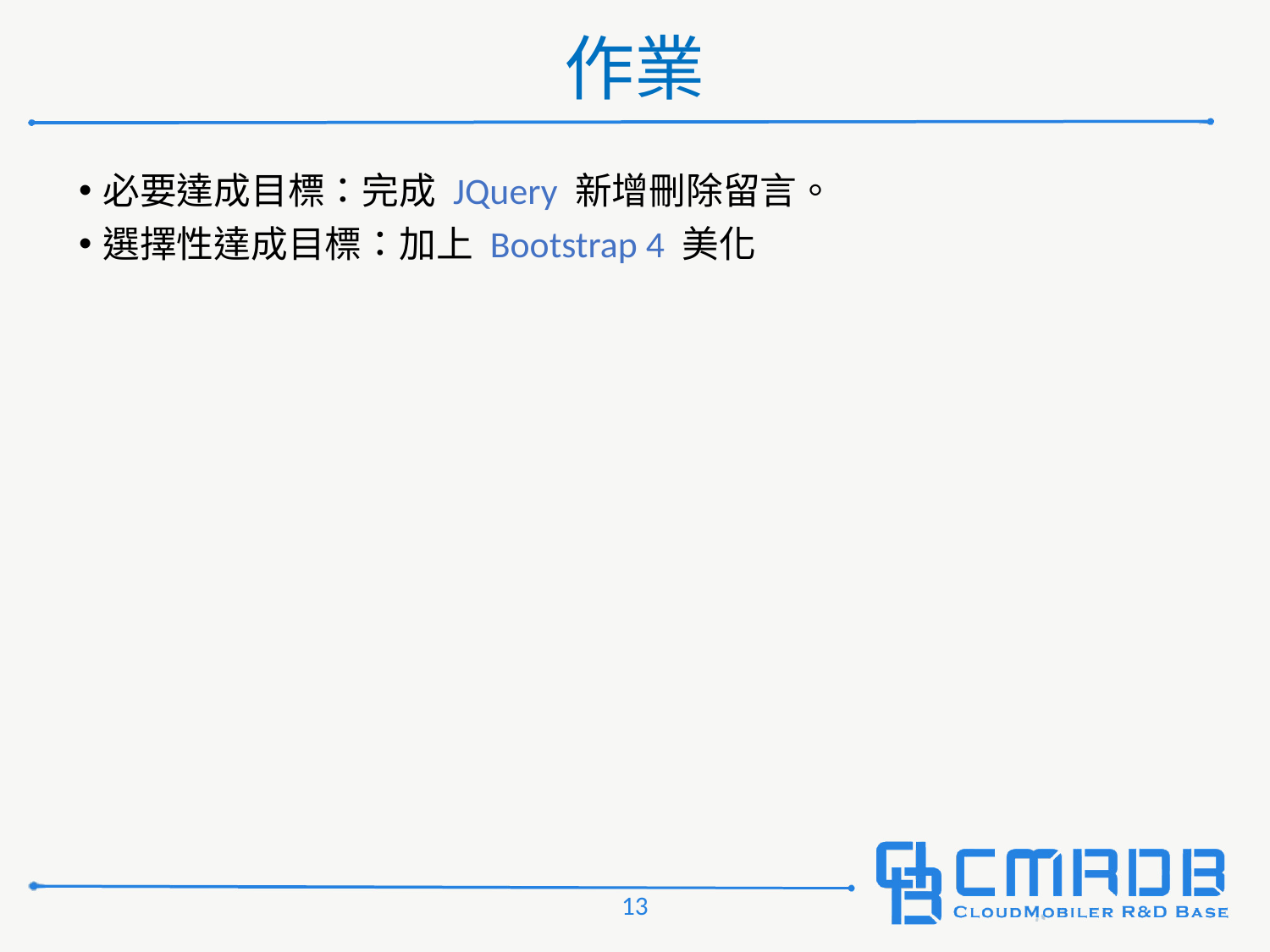

# 作業
必要達成目標：完成 JQuery 新增刪除留言。
選擇性達成目標：加上 Bootstrap 4 美化